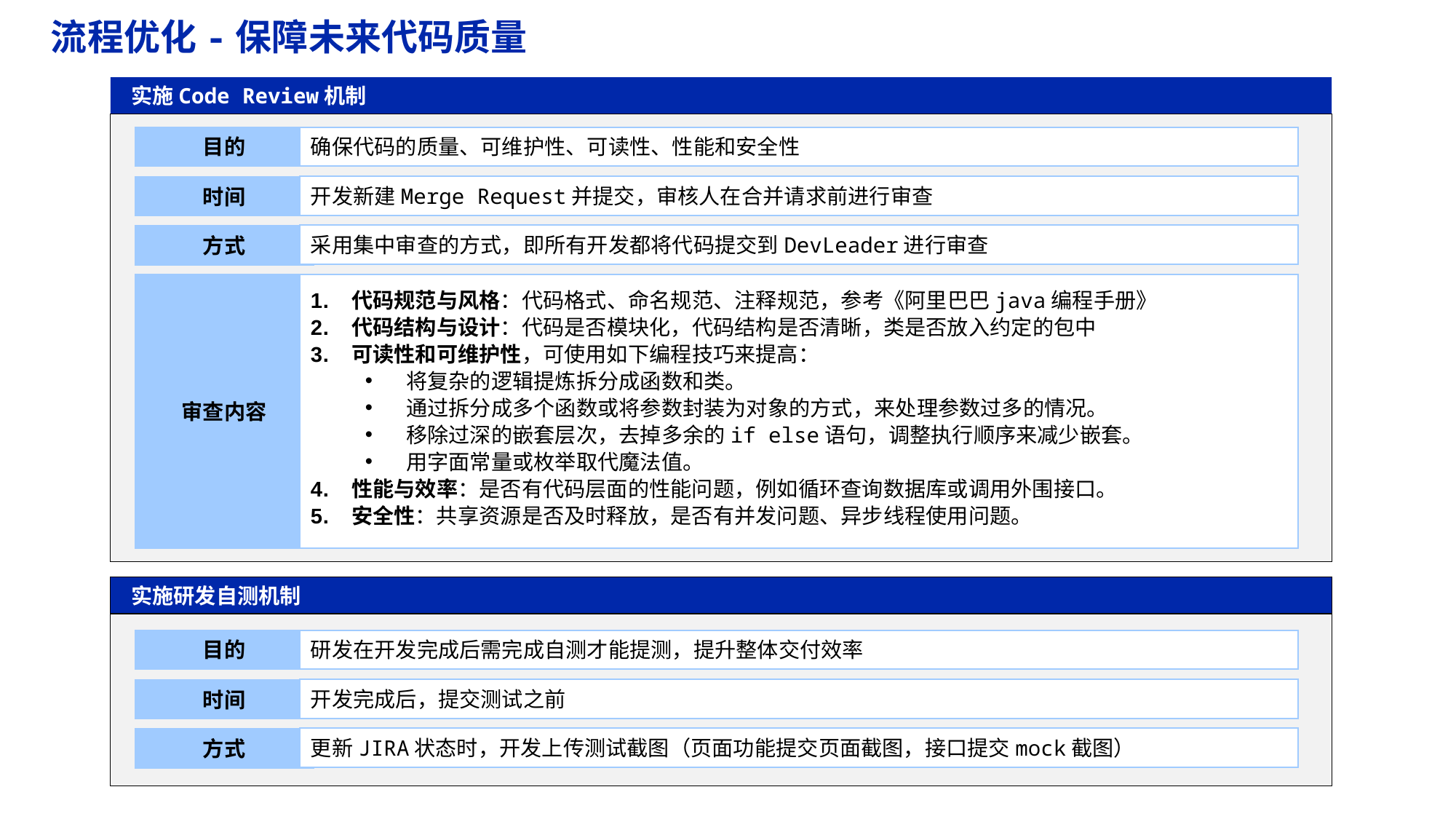

流程优化-保障未来代码质量
 实施Code Review机制

目的
确保代码的质量、可维护性、可读性、性能和安全性
开发新建Merge Request并提交，审核人在合并请求前进行审查
时间
采用集中审查的方式，即所有开发都将代码提交到DevLeader进行审查
方式
审查内容
代码规范与风格：代码格式、命名规范、注释规范，参考《阿里巴巴java编程手册》
代码结构与设计：代码是否模块化，代码结构是否清晰，类是否放入约定的包中
可读性和可维护性，可使用如下编程技巧来提高：
将复杂的逻辑提炼拆分成函数和类。
通过拆分成多个函数或将参数封装为对象的方式，来处理参数过多的情况。
移除过深的嵌套层次，去掉多余的if else语句，调整执行顺序来减少嵌套。
用字面常量或枚举取代魔法值。
性能与效率：是否有代码层面的性能问题，例如循环查询数据库或调用外围接口。
安全性：共享资源是否及时释放，是否有并发问题、异步线程使用问题。
 实施研发自测机制

目的
研发在开发完成后需完成自测才能提测，提升整体交付效率
开发完成后，提交测试之前
时间
更新JIRA状态时，开发上传测试截图（页面功能提交页面截图，接口提交mock截图）
方式